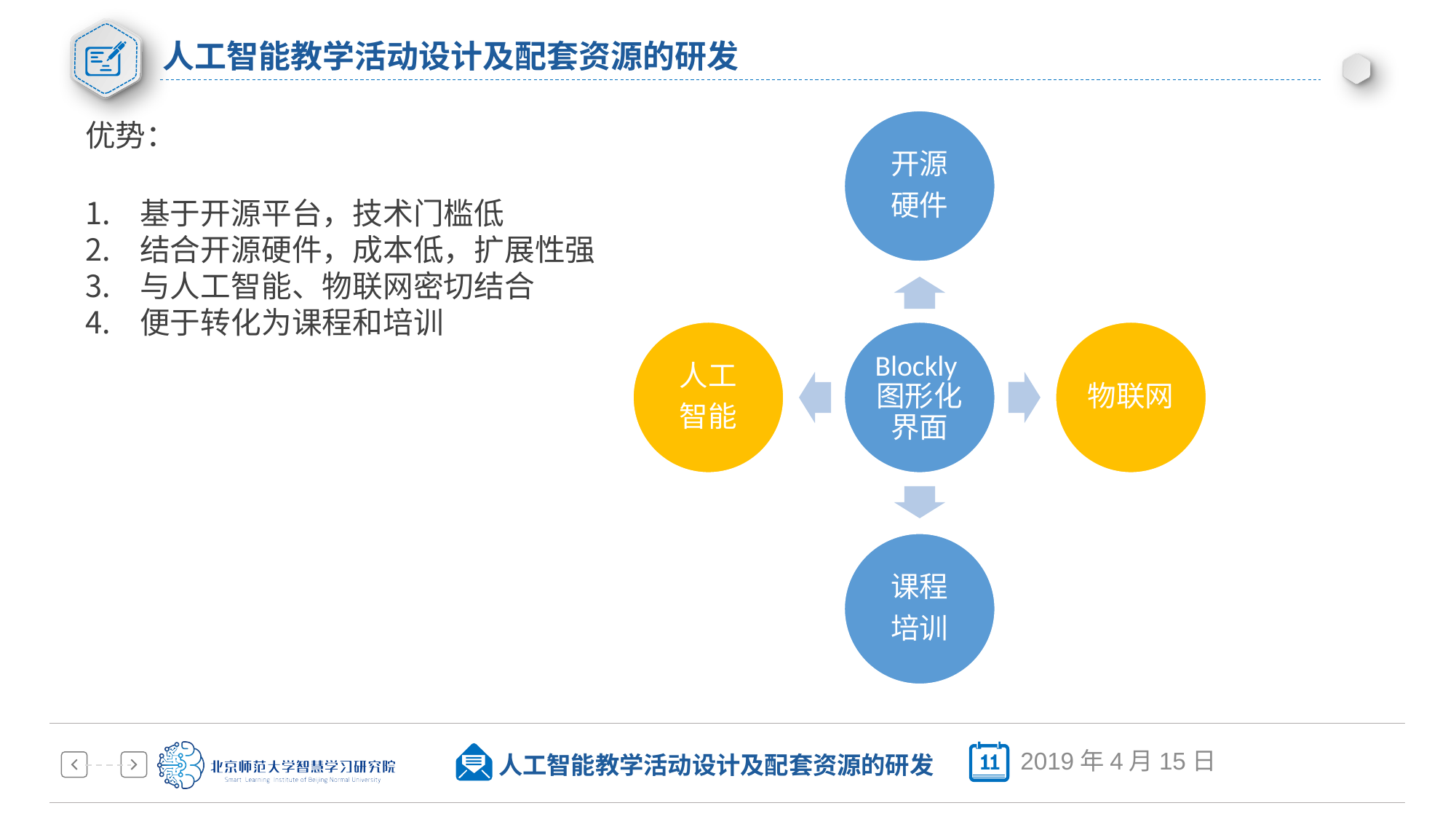

# 人工智能教学活动设计及配套资源的研发
Blockly图形化界面

开源
硬件

物联网

课程
培训

人工
智能
优势：

基于开源平台，技术门槛低
结合开源硬件，成本低，扩展性强
与人工智能、物联网密切结合
便于转化为课程和培训
2019年4月15日
人工智能教学活动设计及配套资源的研发